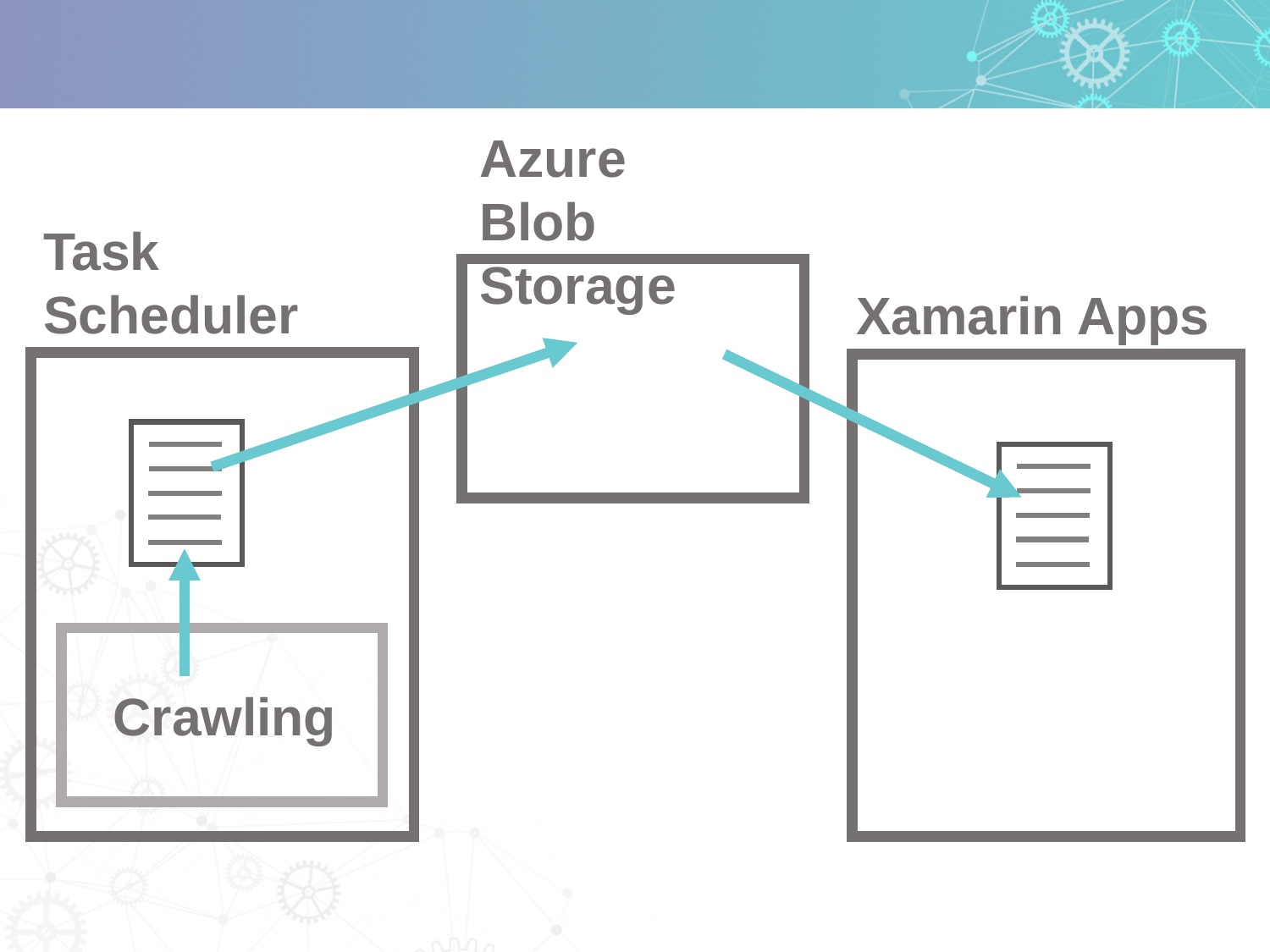

# 1. 전체 프로그램 구조
Azure
Blob Storage
Task Scheduler

Xamarin Apps

Crawling